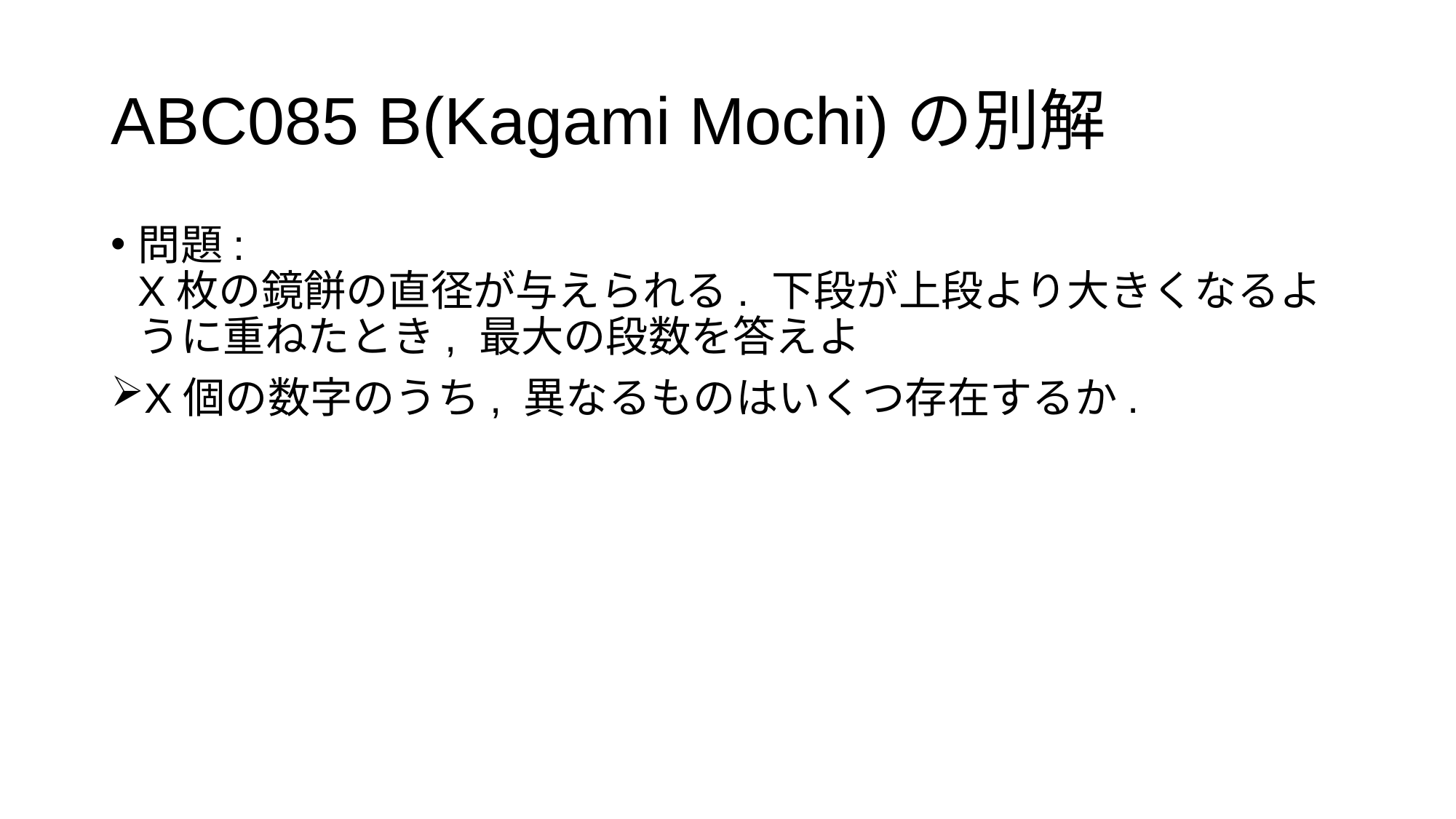

# ABC085 B(Kagami Mochi)の別解
問題:
X枚の鏡餅の直径が与えられる. 下段が上段より大きくなるように重ねたとき, 最大の段数を答えよ
X個の数字のうち, 異なるものはいくつ存在するか.